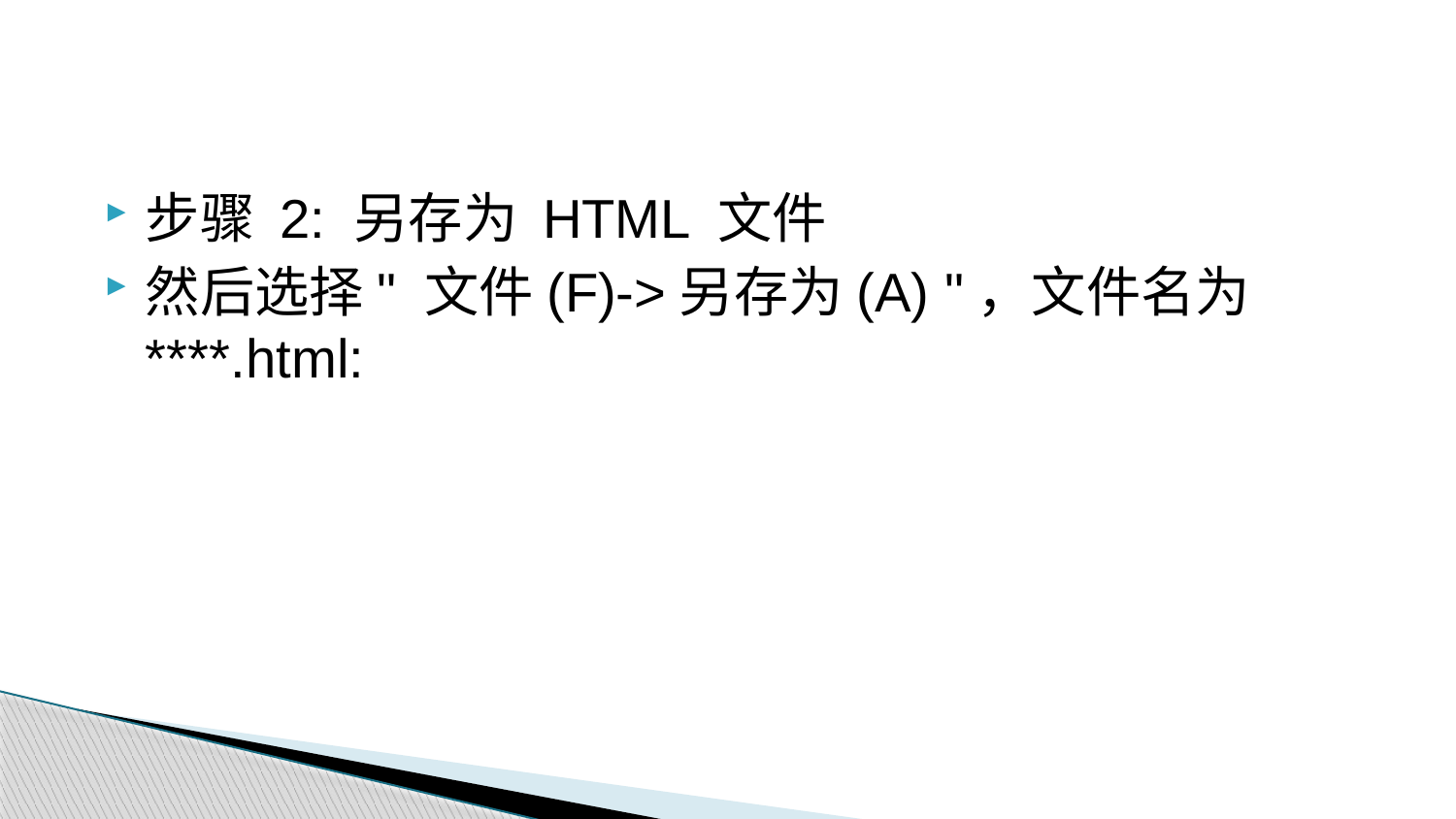

#
步骤 2: 另存为 HTML 文件
然后选择" 文件(F)->另存为(A) "，文件名为 ****.html: